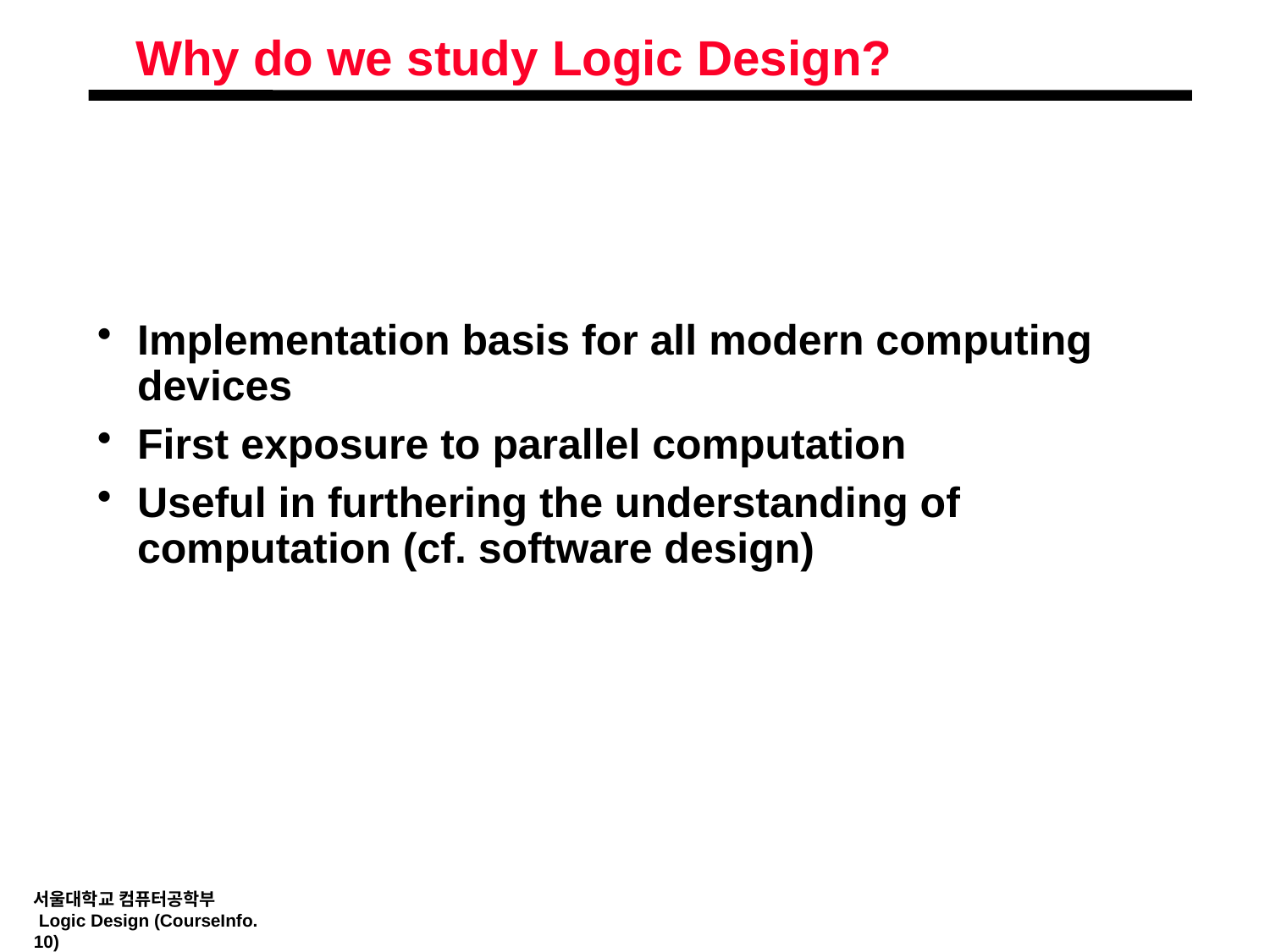

# Why do we study Logic Design?

Implementation basis for all modern computing devices
First exposure to parallel computation
Useful in furthering the understanding of computation (cf. software design)
서울대학교 컴퓨터공학부
 Logic Design (CourseInfo.10)